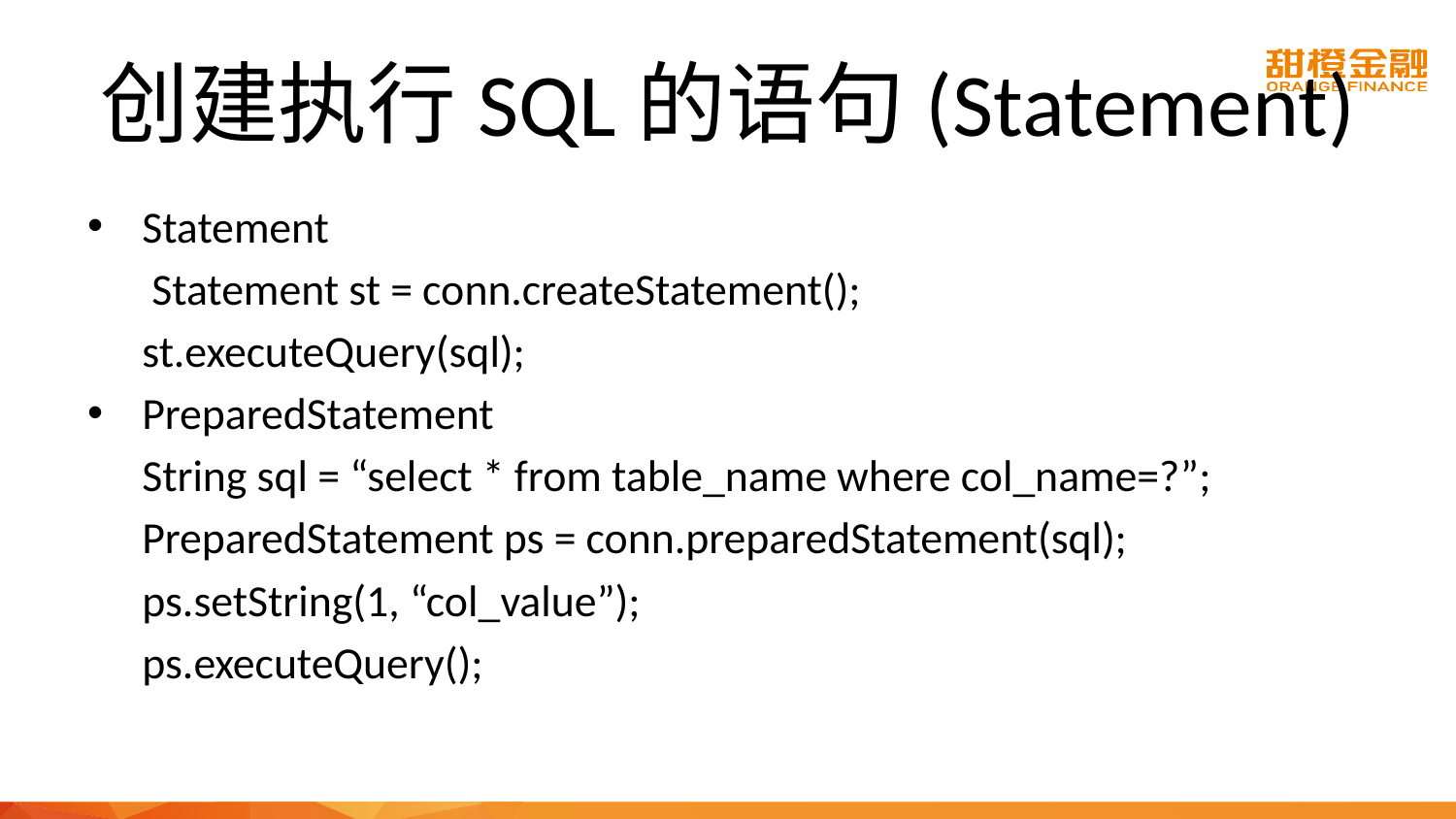

# 创建执行SQL的语句(Statement)
Statement
	 Statement st = conn.createStatement();
	st.executeQuery(sql);
PreparedStatement
	String sql = “select * from table_name where col_name=?”;
	PreparedStatement ps = conn.preparedStatement(sql);
	ps.setString(1, “col_value”);
	ps.executeQuery();